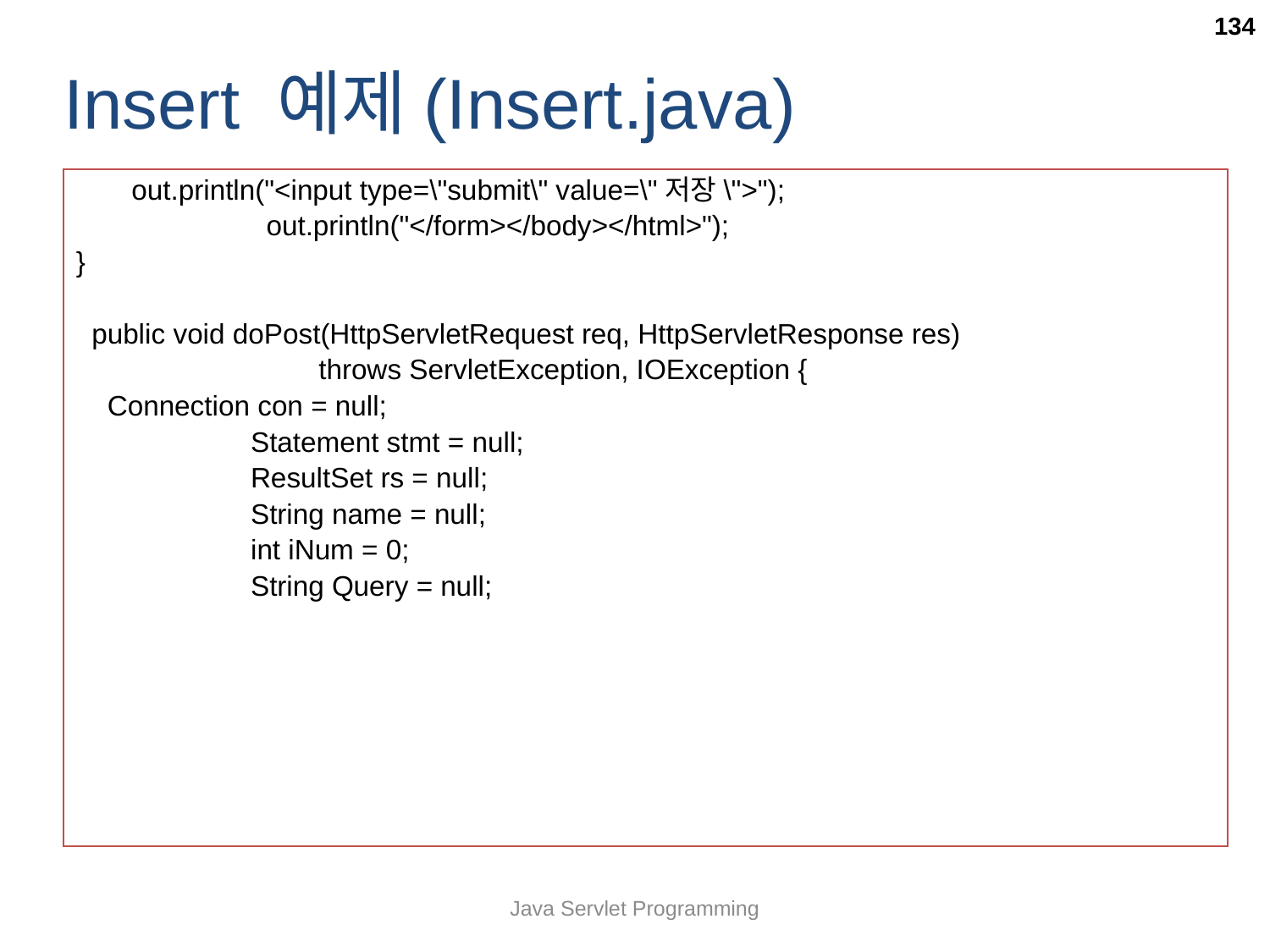

134
 Insert 예제(Insert.java)
	 out.println("<input type=\"submit\" value=\"저장\">");
	  	  out.println("</form></body></html>");
}

  public void doPost(HttpServletRequest req, HttpServletResponse res)
                               throws ServletException, IOException {
    Connection con = null;
		Statement stmt = null;
		ResultSet rs = null;
		String name = null;
		int iNum = 0;
		String Query = null;
Java Servlet Programming